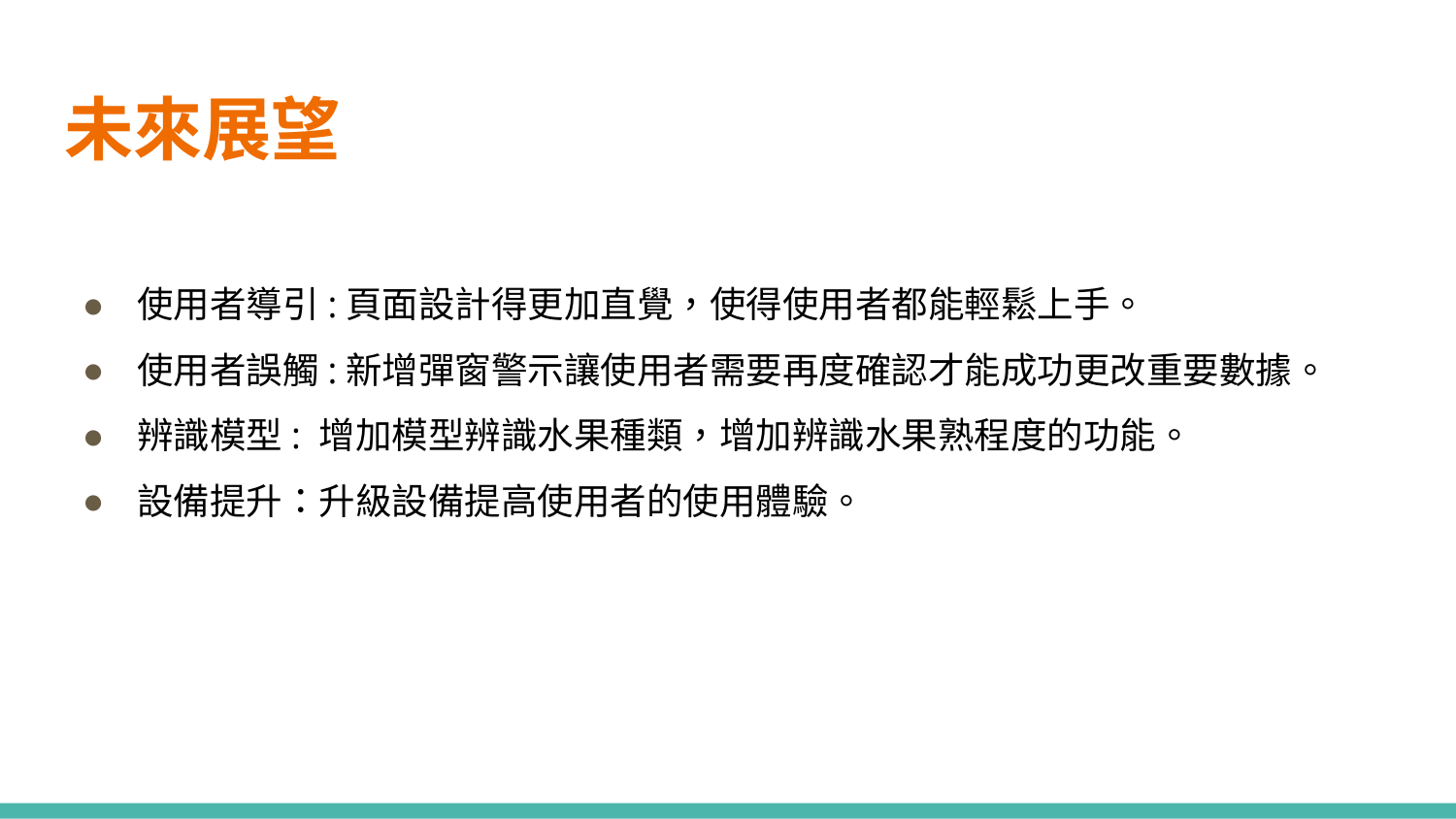

# 未來展望

使用者導引:頁面設計得更加直覺，使得使用者都能輕鬆上手。
使用者誤觸:新增彈窗警示讓使用者需要再度確認才能成功更改重要數據。
辨識模型: 增加模型辨識水果種類，增加辨識水果熟程度的功能。
設備提升：升級設備提高使用者的使用體驗。